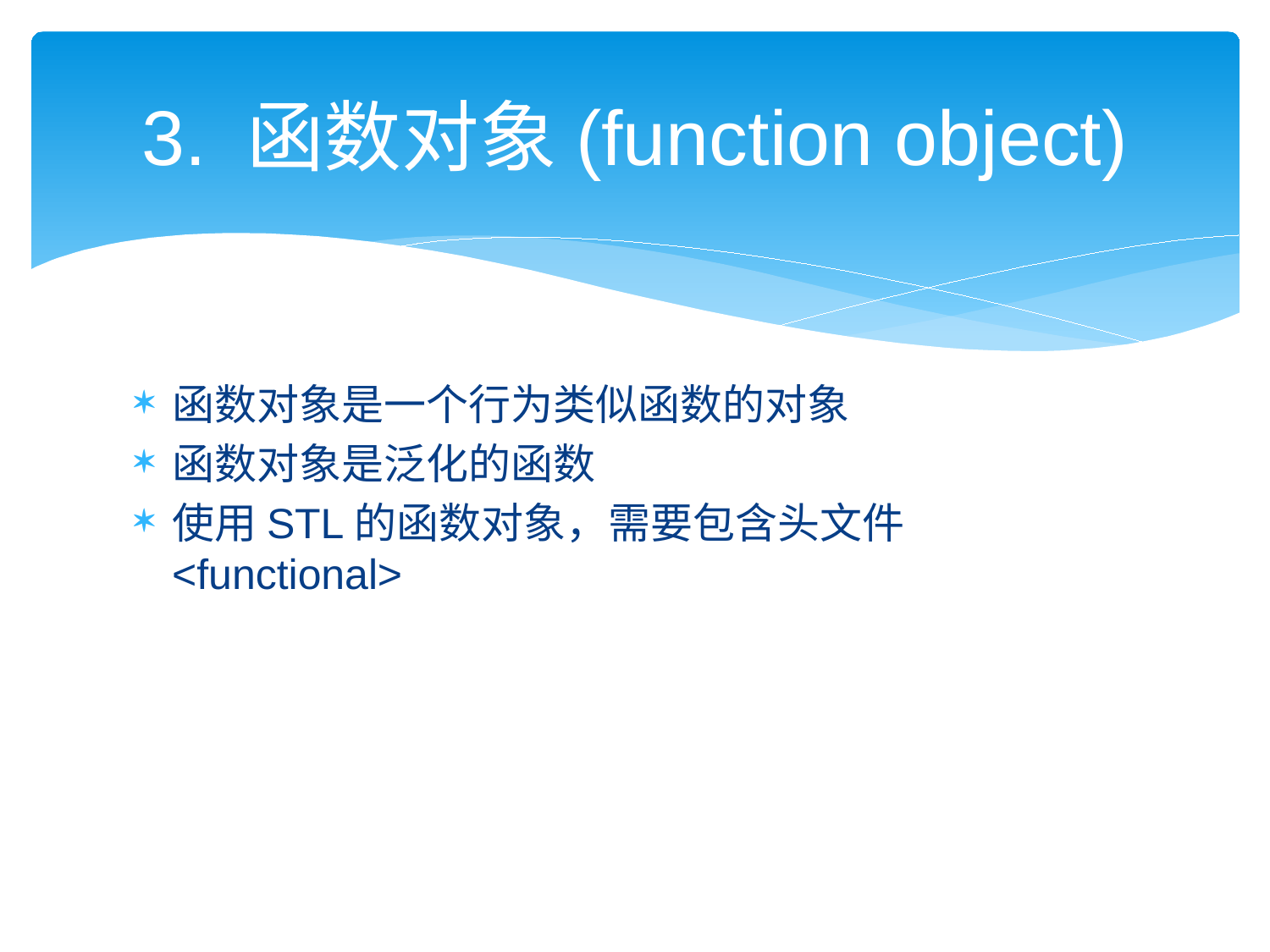

# 3. 函数对象(function object)
函数对象是一个行为类似函数的对象
函数对象是泛化的函数
使用STL的函数对象，需要包含头文件<functional>